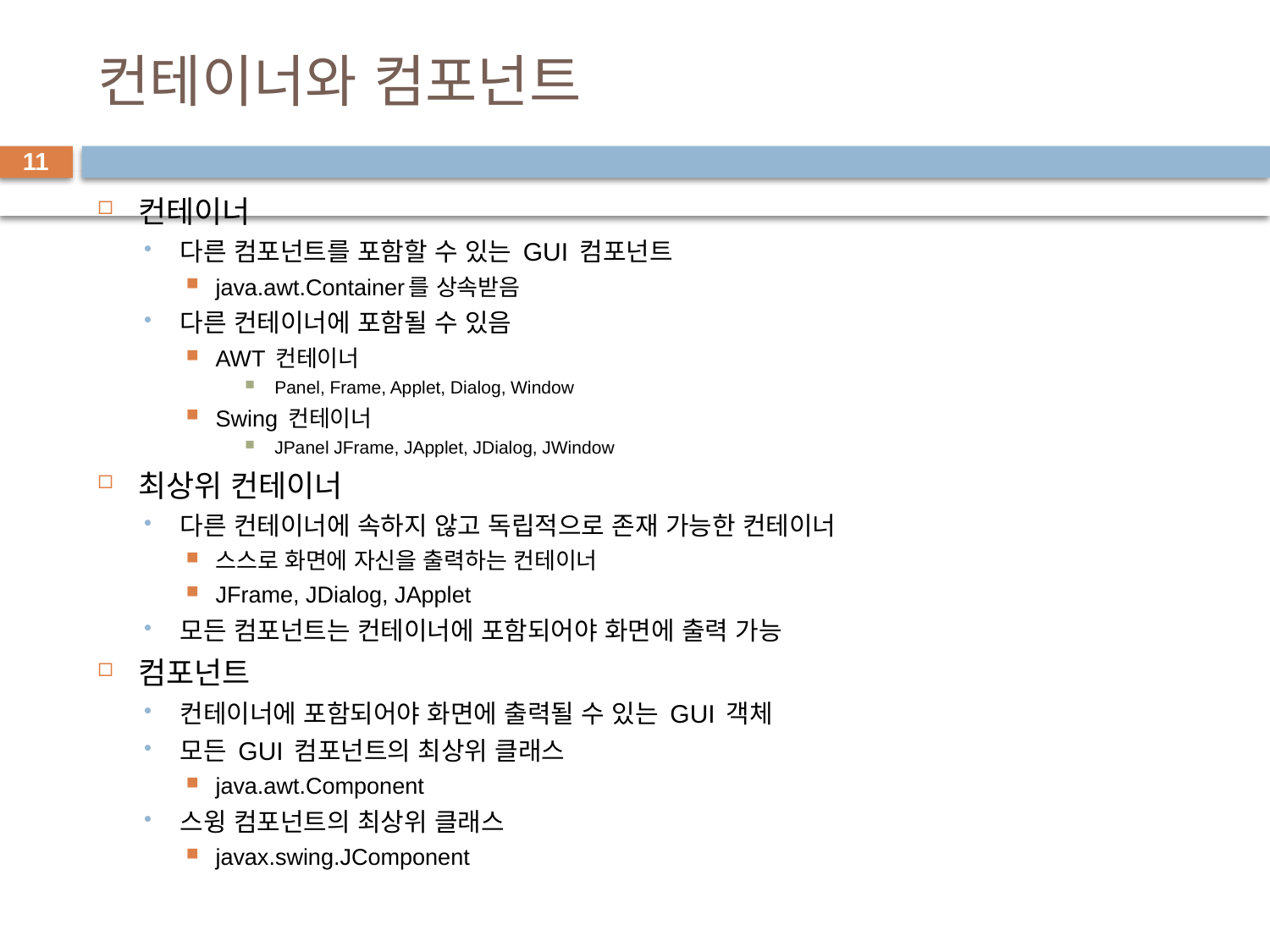

# 컨테이너와 컴포넌트
11
컨테이너
다른 컴포넌트를 포함할 수 있는 GUI 컴포넌트
java.awt.Container를 상속받음
다른 컨테이너에 포함될 수 있음
AWT 컨테이너
Panel, Frame, Applet, Dialog, Window
Swing 컨테이너
JPanel JFrame, JApplet, JDialog, JWindow
최상위 컨테이너
다른 컨테이너에 속하지 않고 독립적으로 존재 가능한 컨테이너
스스로 화면에 자신을 출력하는 컨테이너
JFrame, JDialog, JApplet
모든 컴포넌트는 컨테이너에 포함되어야 화면에 출력 가능
컴포넌트
컨테이너에 포함되어야 화면에 출력될 수 있는 GUI 객체
모든 GUI 컴포넌트의 최상위 클래스
java.awt.Component
스윙 컴포넌트의 최상위 클래스
javax.swing.JComponent